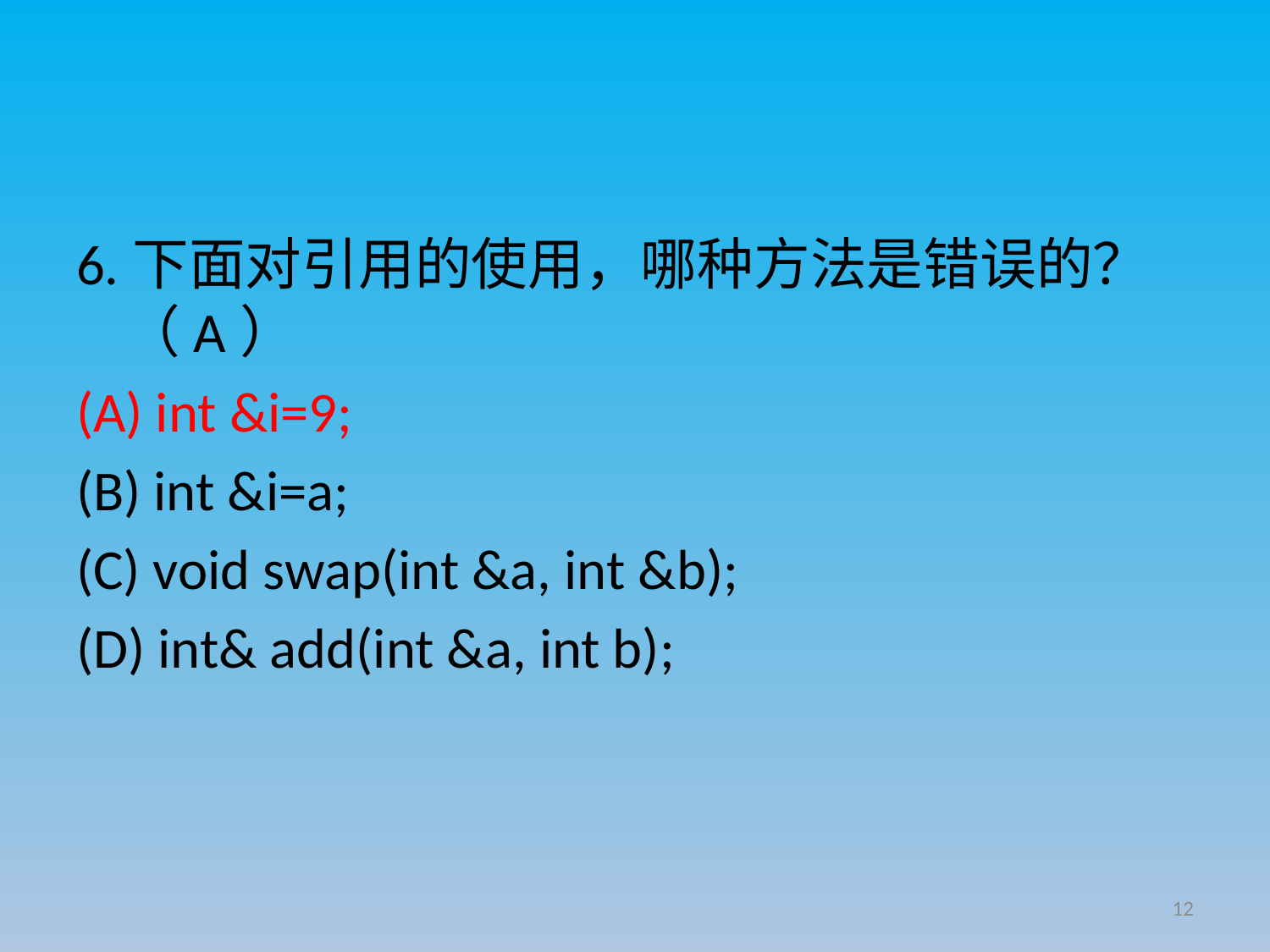

#
6.下面对引用的使用，哪种方法是错误的？（A）
(A) int &i=9;
(B) int &i=a;
(C) void swap(int &a, int &b);
(D) int& add(int &a, int b);
12